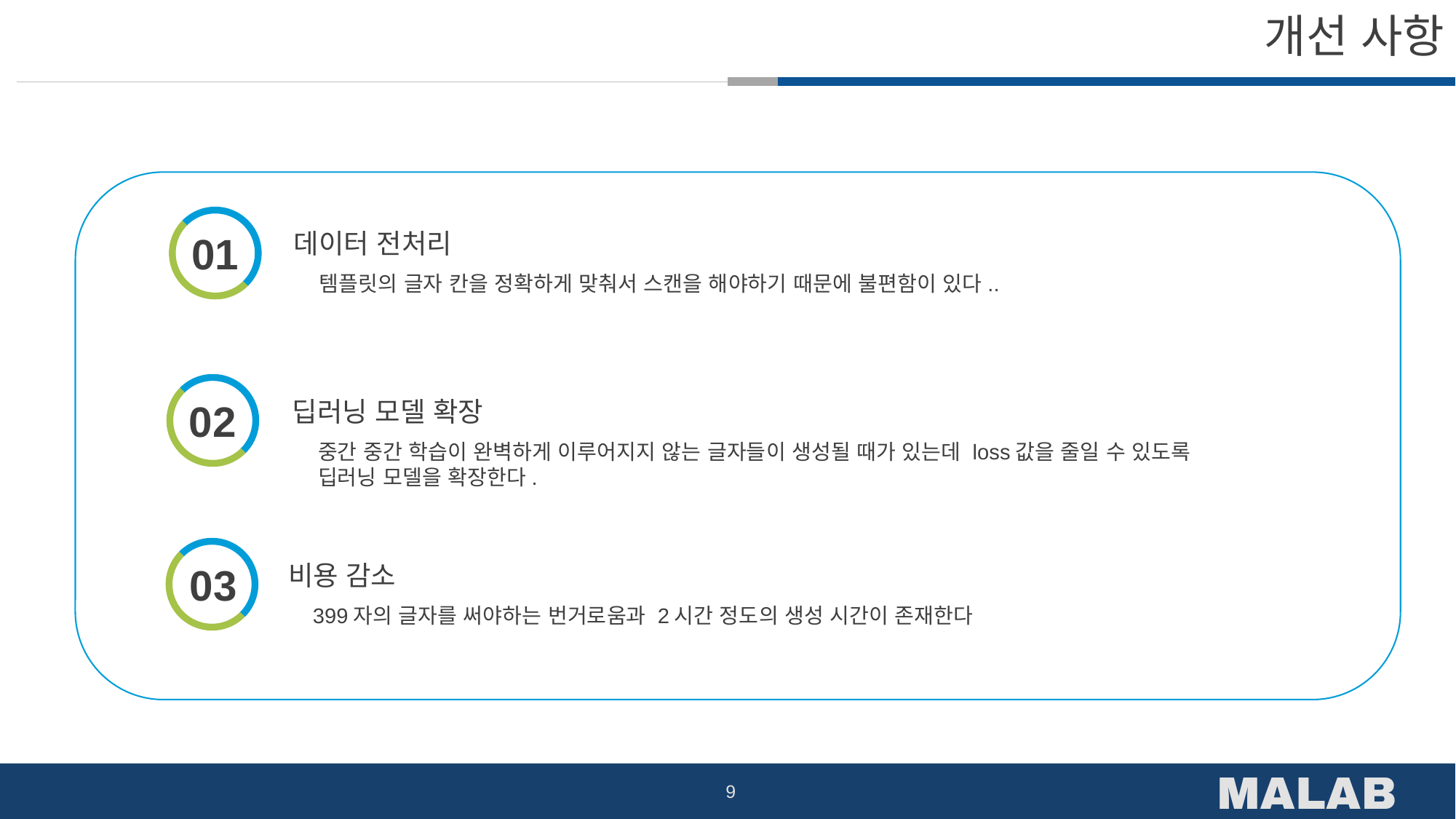

# 개선 사항

데이터 전처리
01
템플릿의 글자 칸을 정확하게 맞춰서 스캔을 해야하기 때문에 불편함이 있다..

02
딥러닝 모델 확장
중간 중간 학습이 완벽하게 이루어지지 않는 글자들이 생성될 때가 있는데 loss값을 줄일 수 있도록
딥러닝 모델을 확장한다.

03
비용 감소
399자의 글자를 써야하는 번거로움과 2시간 정도의 생성 시간이 존재한다
9
MALAB